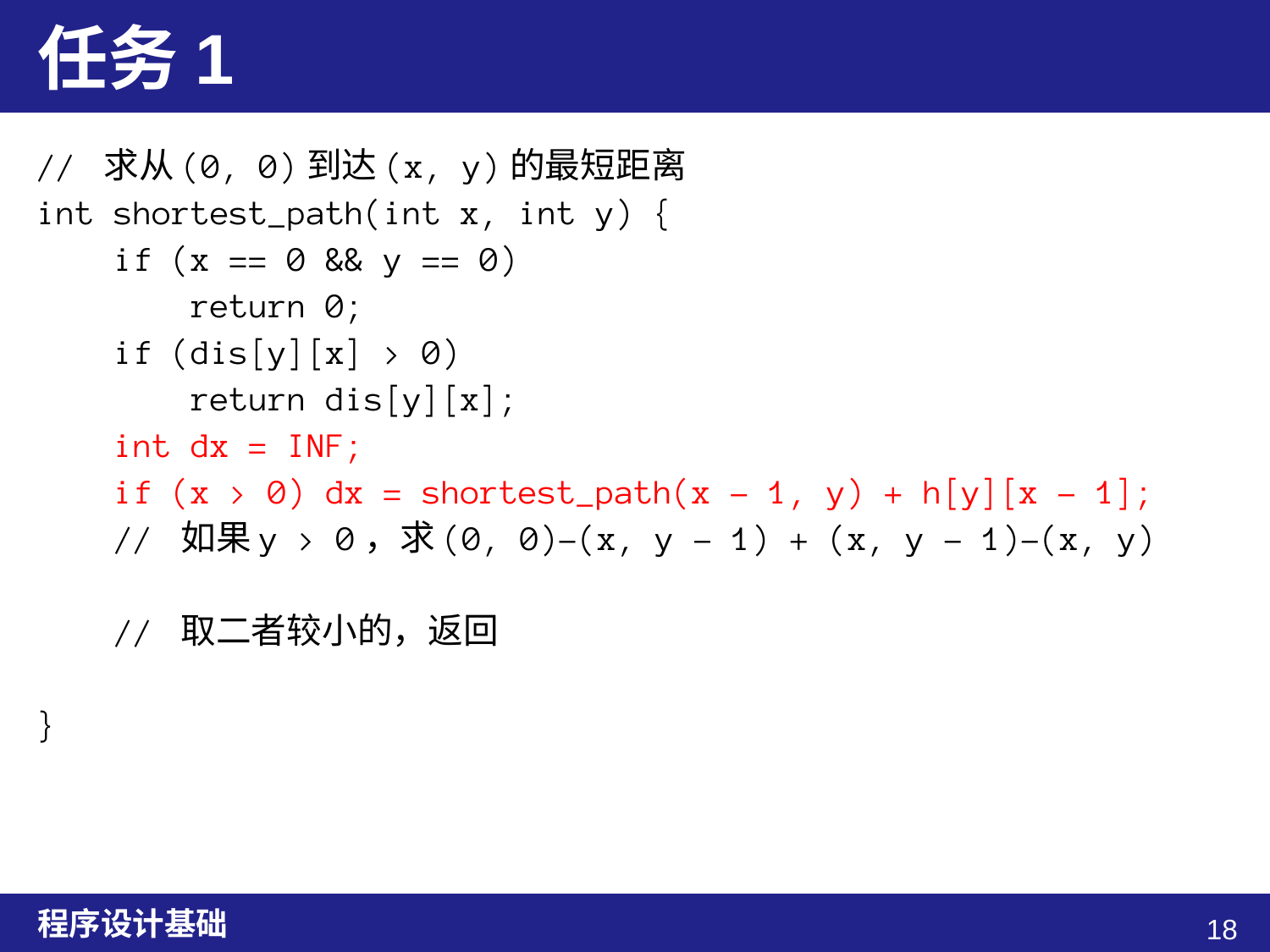

# 任务1
// 求从(0, 0)到达(x, y)的最短距离
int shortest_path(int x, int y) {
    if (x == 0 && y == 0)
        return 0;
    if (dis[y][x] > 0)
        return dis[y][x];
    int dx = INF;
    if (x > 0) dx = shortest_path(x - 1, y) + h[y][x - 1];
    // 如果y > 0，求(0, 0)-(x, y - 1) + (x, y - 1)-(x, y)

    // 取二者较小的，返回

}